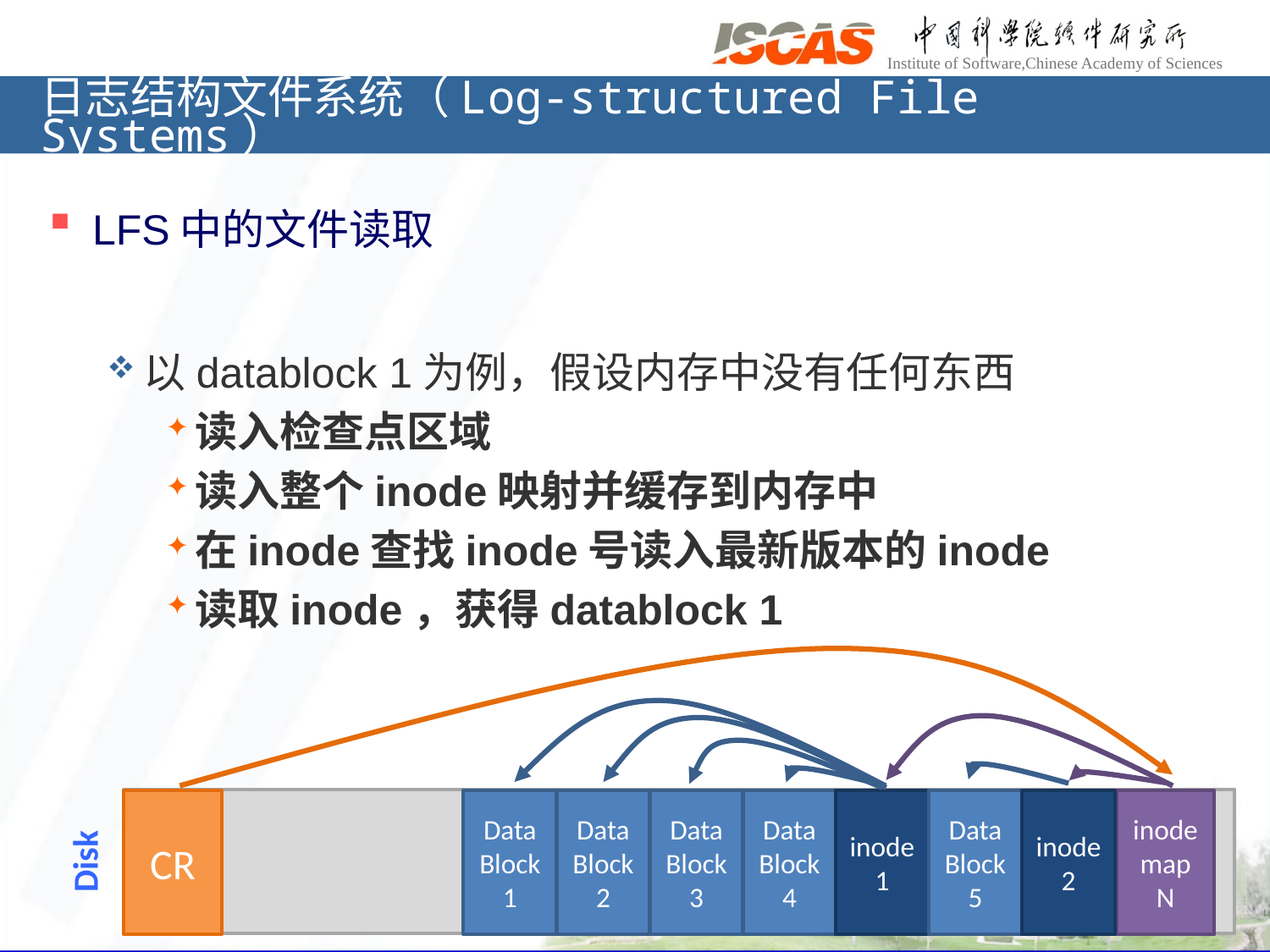

# 日志结构文件系统（Log-structured File Systems）
LFS中的文件读取

以datablock 1为例，假设内存中没有任何东西
读入检查点区域
读入整个inode映射并缓存到内存中
在inode查找inode号读入最新版本的inode
读取inode，获得datablock 1

CR
Data Block 1
Data Block 2
Data Block 3
Data Block 4
inode
1
Data Block 5
inode
2
inode
map
N

Disk